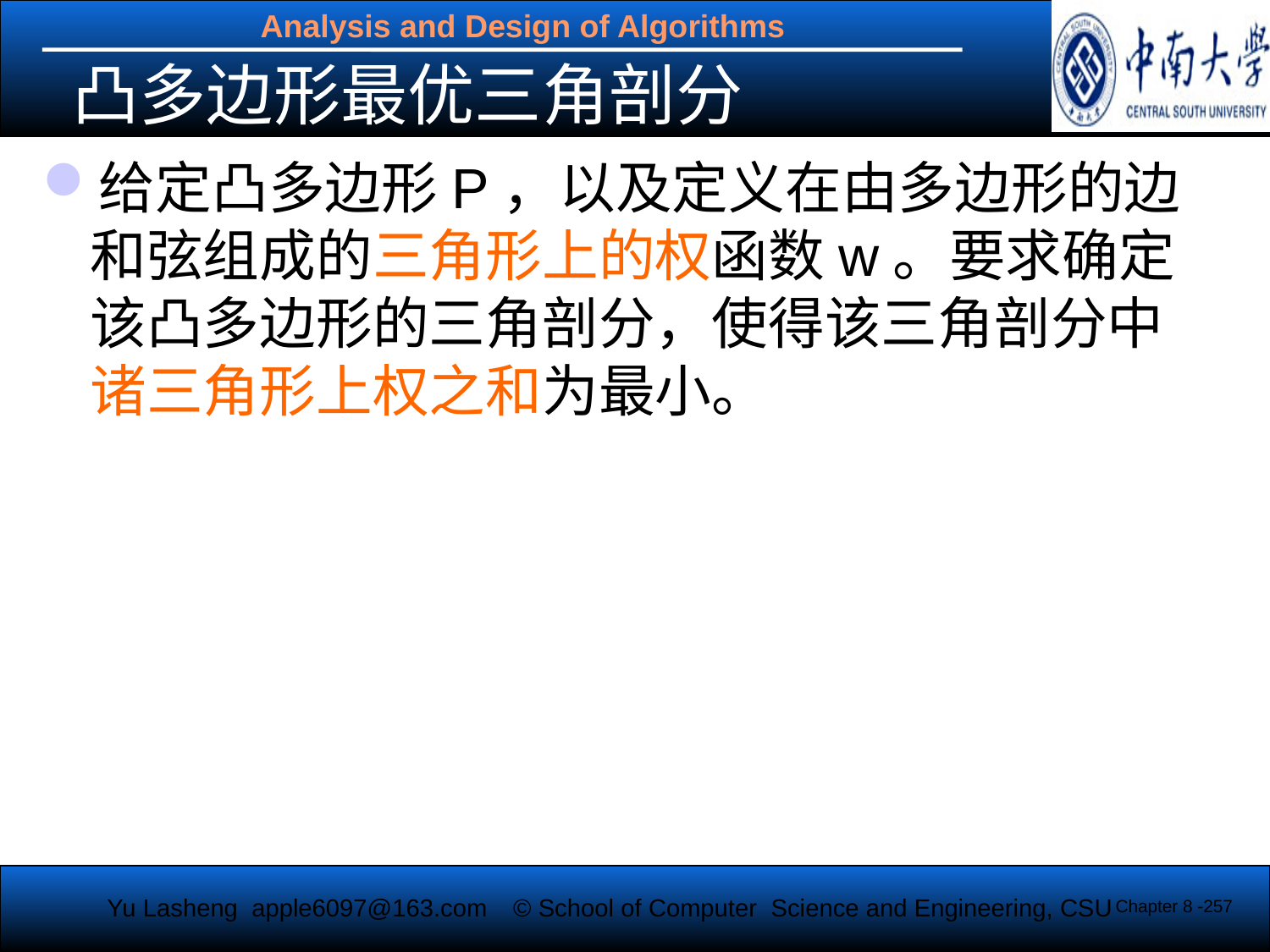

# 凸多边形最优三角剖分
给定凸多边形P，以及定义在由多边形的边和弦组成的三角形上的权函数w。要求确定该凸多边形的三角剖分，使得该三角剖分中诸三角形上权之和为最小。

Chapter 8 -257